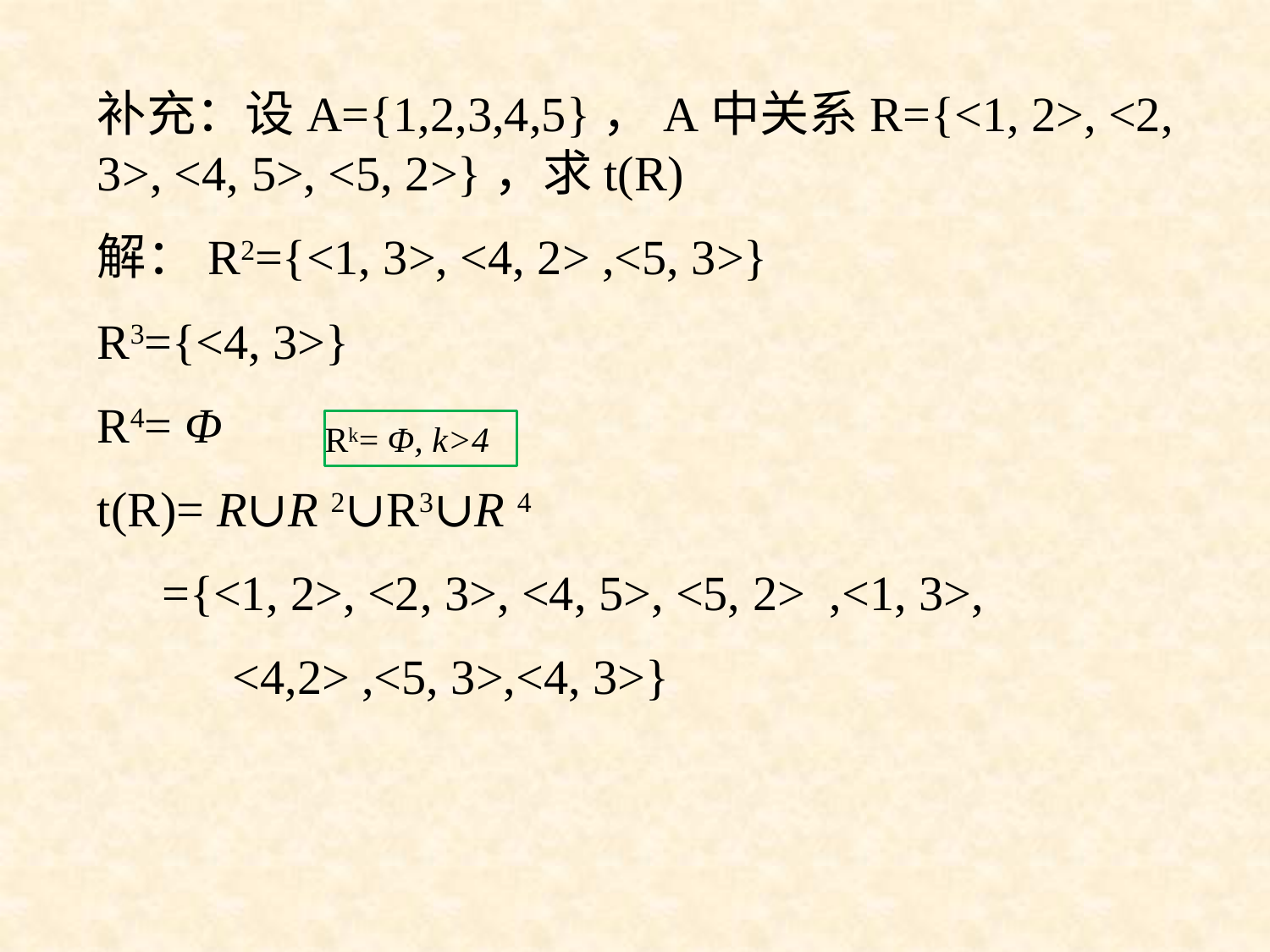

补充：设A={1,2,3,4,5}，A中关系R={<1, 2>, <2, 3>, <4, 5>, <5, 2>}，求t(R)
解：R2={<1, 3>, <4, 2> ,<5, 3>}
R3={<4, 3>}
R4= Φ
t(R)= R∪R 2∪R3∪R 4
         ={<1, 2>, <2, 3>, <4, 5>, <5, 2>  ,<1, 3>,
           <4,2> ,<5, 3>,<4, 3>}
Rk= Φ, k>4